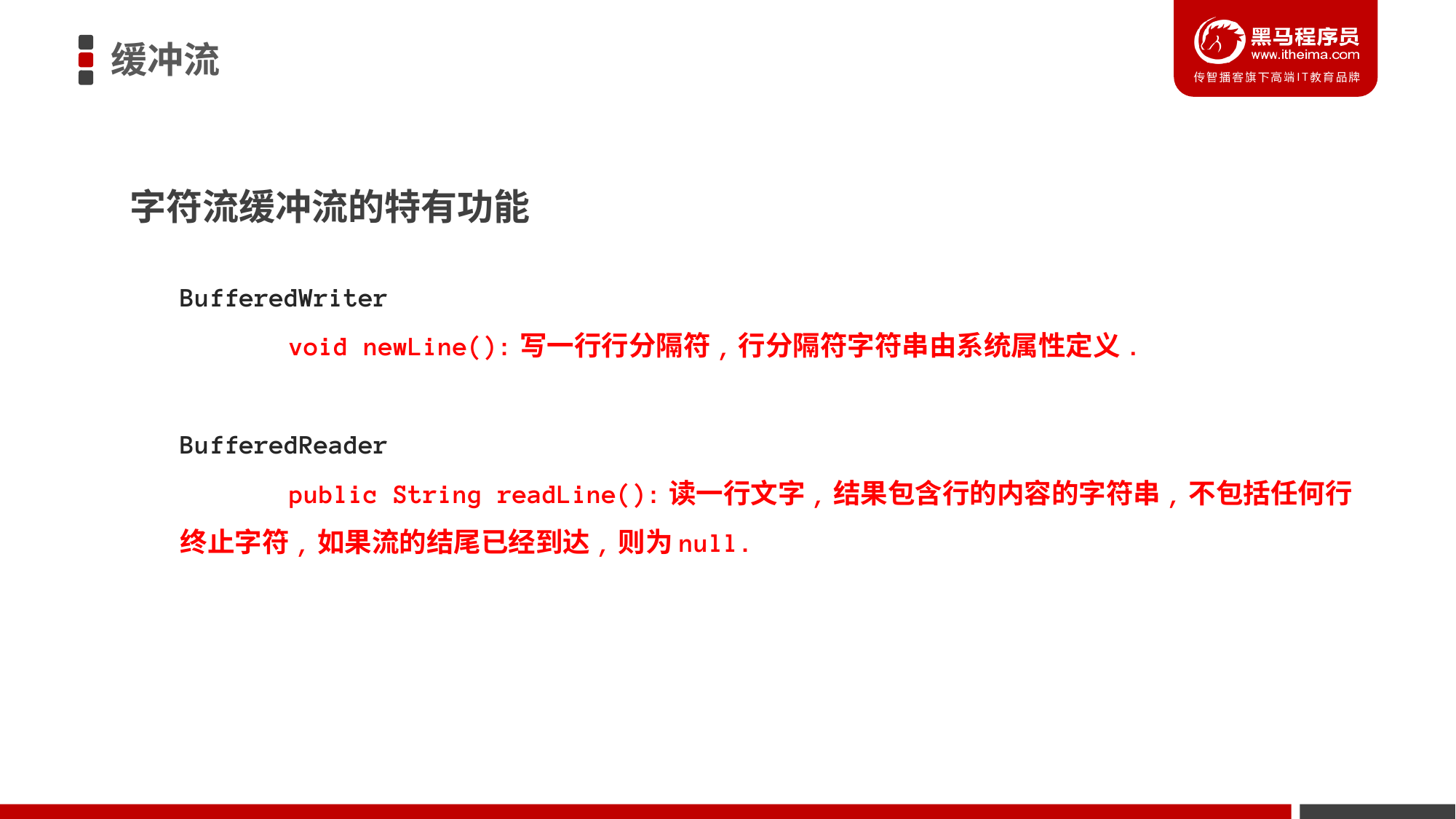

缓冲流
字符流缓冲流的特有功能
BufferedWriter
	void newLine​():写一行行分隔符,行分隔符字符串由系统属性定义.

BufferedReader
	public String readLine​():读一行文字,结果包含行的内容的字符串,不包括任何行终止字符,如果流的结尾已经到达,则为null.